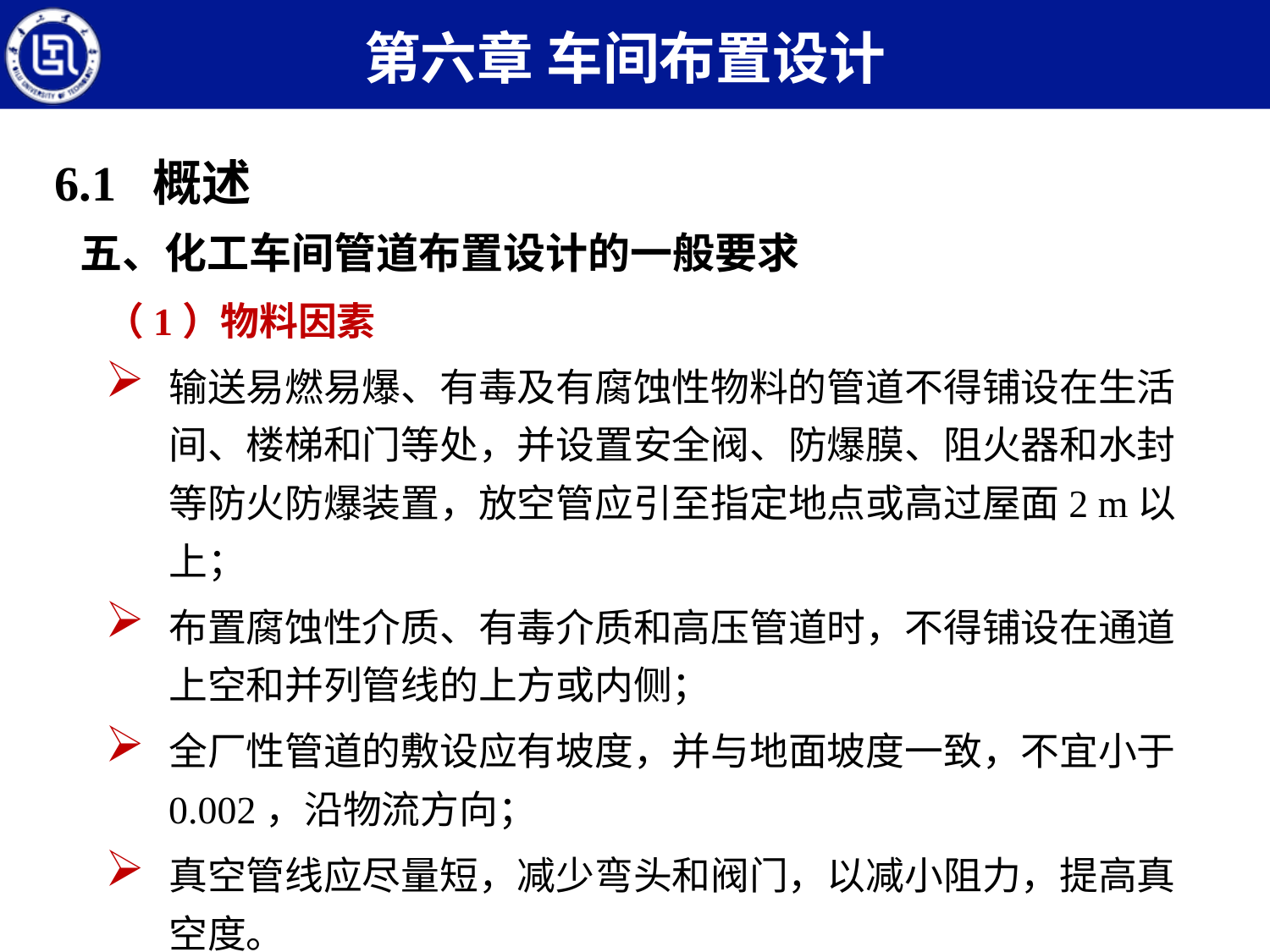

第六章 车间布置设计
6.1  概述
五、化工车间管道布置设计的一般要求
（1）物料因素
输送易燃易爆、有毒及有腐蚀性物料的管道不得铺设在生活间、楼梯和门等处，并设置安全阀、防爆膜、阻火器和水封等防火防爆装置，放空管应引至指定地点或高过屋面2 m以上；
布置腐蚀性介质、有毒介质和高压管道时，不得铺设在通道上空和并列管线的上方或内侧；
全厂性管道的敷设应有坡度，并与地面坡度一致，不宜小于0.002，沿物流方向；
真空管线应尽量短，减少弯头和阀门，以减小阻力，提高真空度。